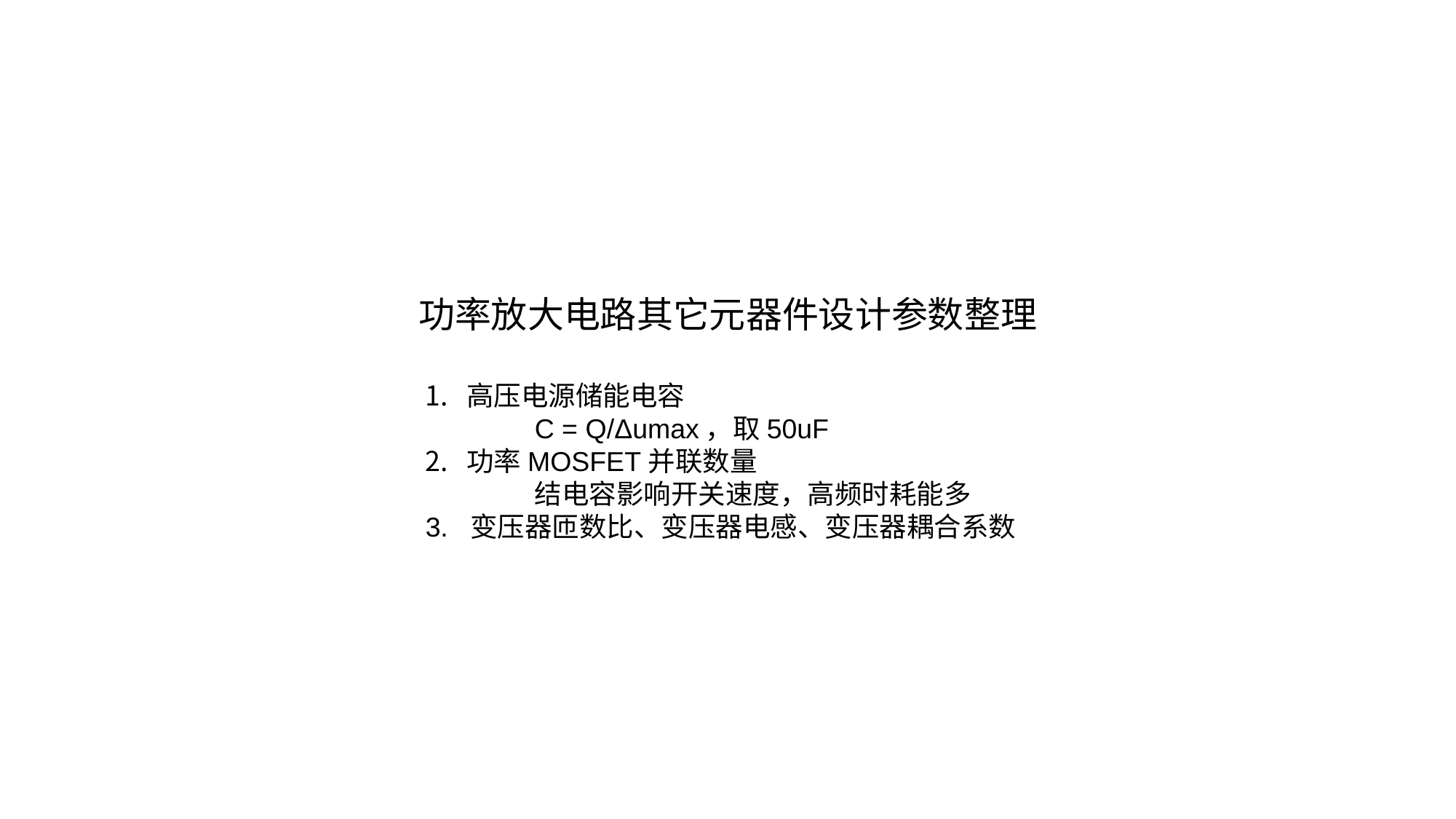

功率放大电路其它元器件设计参数整理
高压电源储能电容
	C = Q/Δumax，取50uF
功率MOSFET并联数量
	结电容影响开关速度，高频时耗能多
3.  变压器匝数比、变压器电感、变压器耦合系数